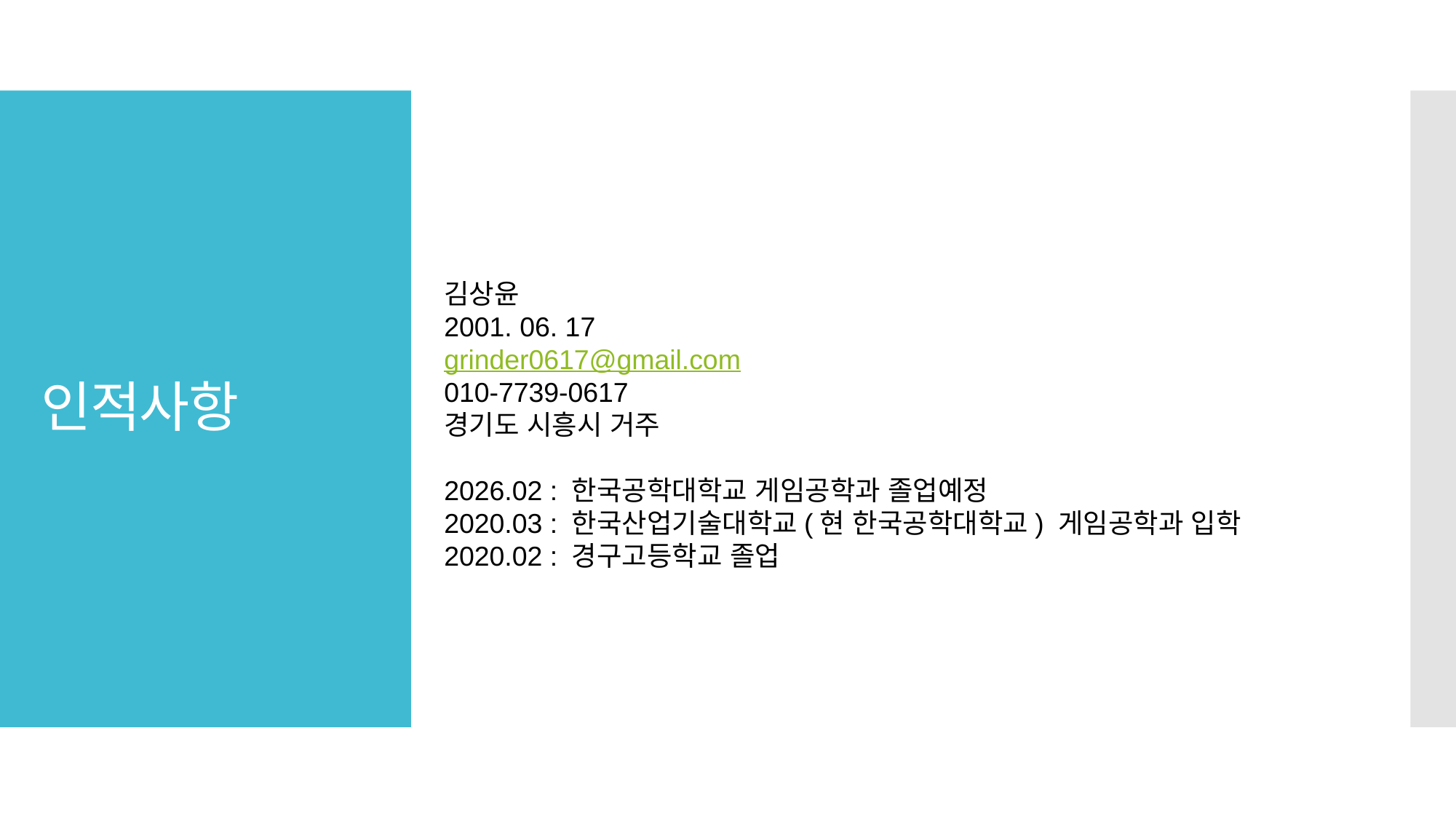

# 인적사항
김상윤
2001. 06. 17
grinder0617@gmail.com
010-7739-0617
경기도 시흥시 거주

2026.02 : 한국공학대학교 게임공학과 졸업예정
2020.03 : 한국산업기술대학교(현 한국공학대학교) 게임공학과 입학
2020.02 : 경구고등학교 졸업